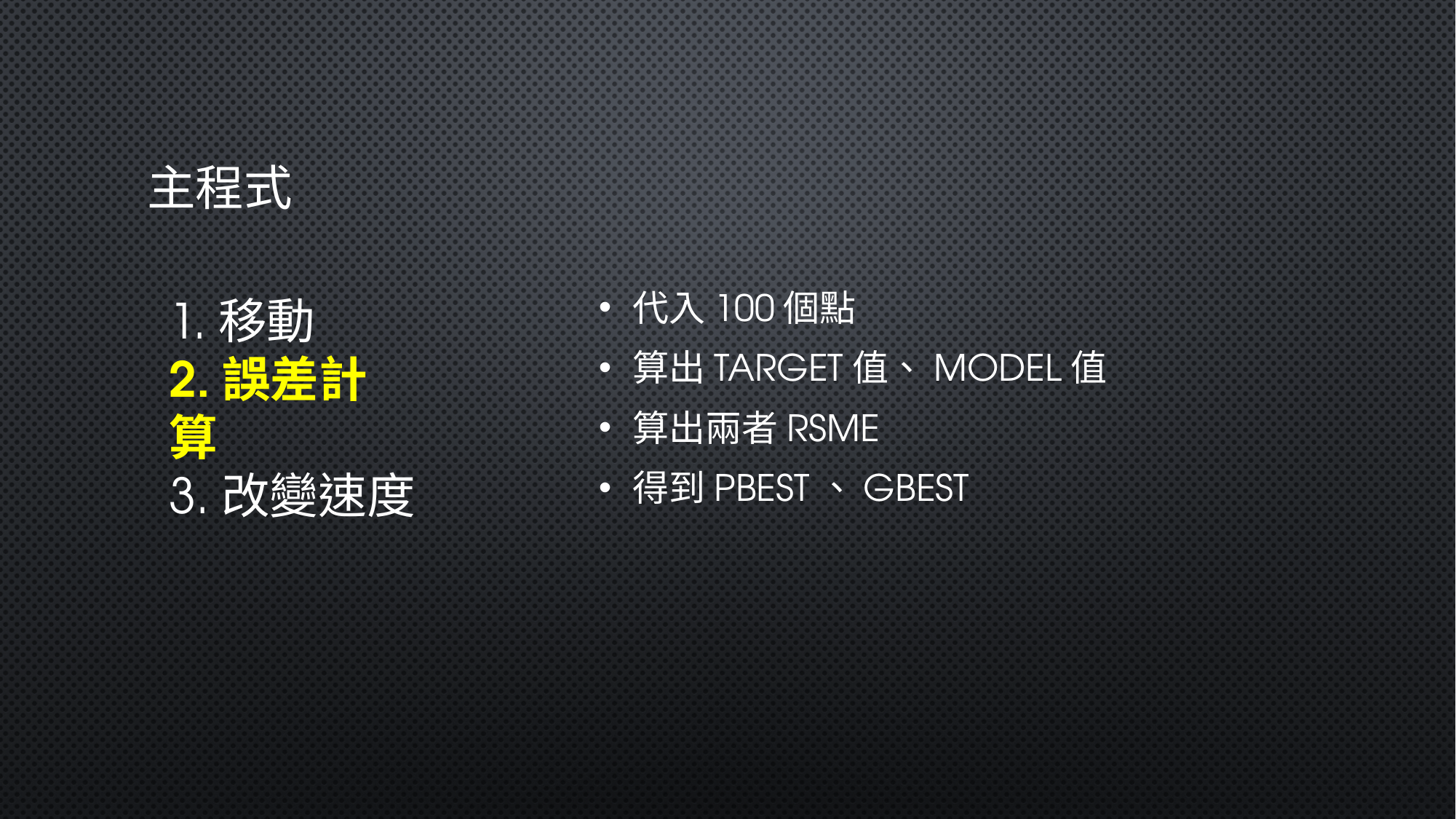

# 主程式
代入100個點
算出target值、model值
算出兩者RSME
得到Pbest、Gbest
1.移動
2.誤差計算
3.改變速度